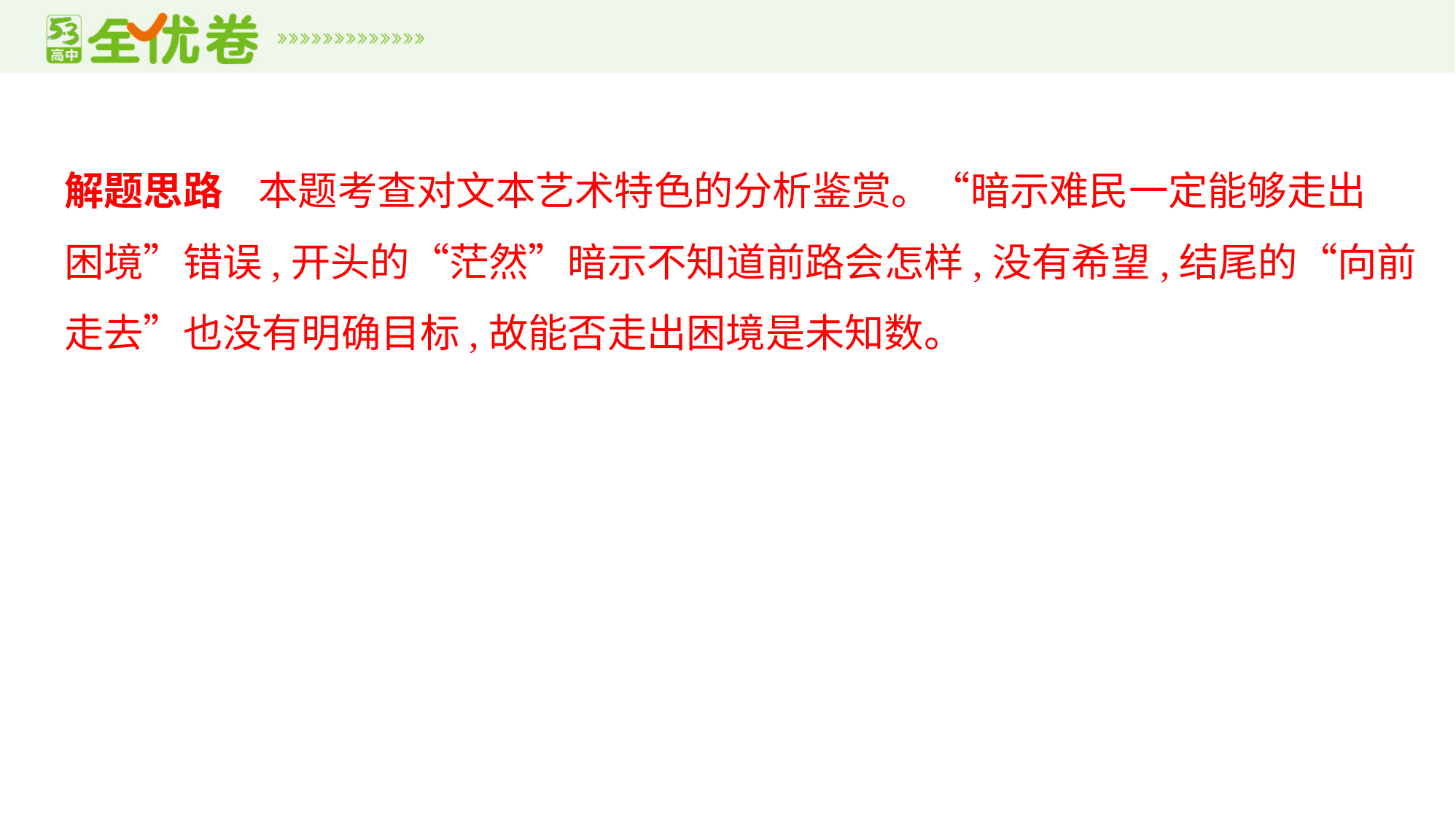

解题思路    本题考查对文本艺术特色的分析鉴赏。“暗示难民一定能够走出
困境”错误,开头的“茫然”暗示不知道前路会怎样,没有希望,结尾的“向前
走去”也没有明确目标,故能否走出困境是未知数。